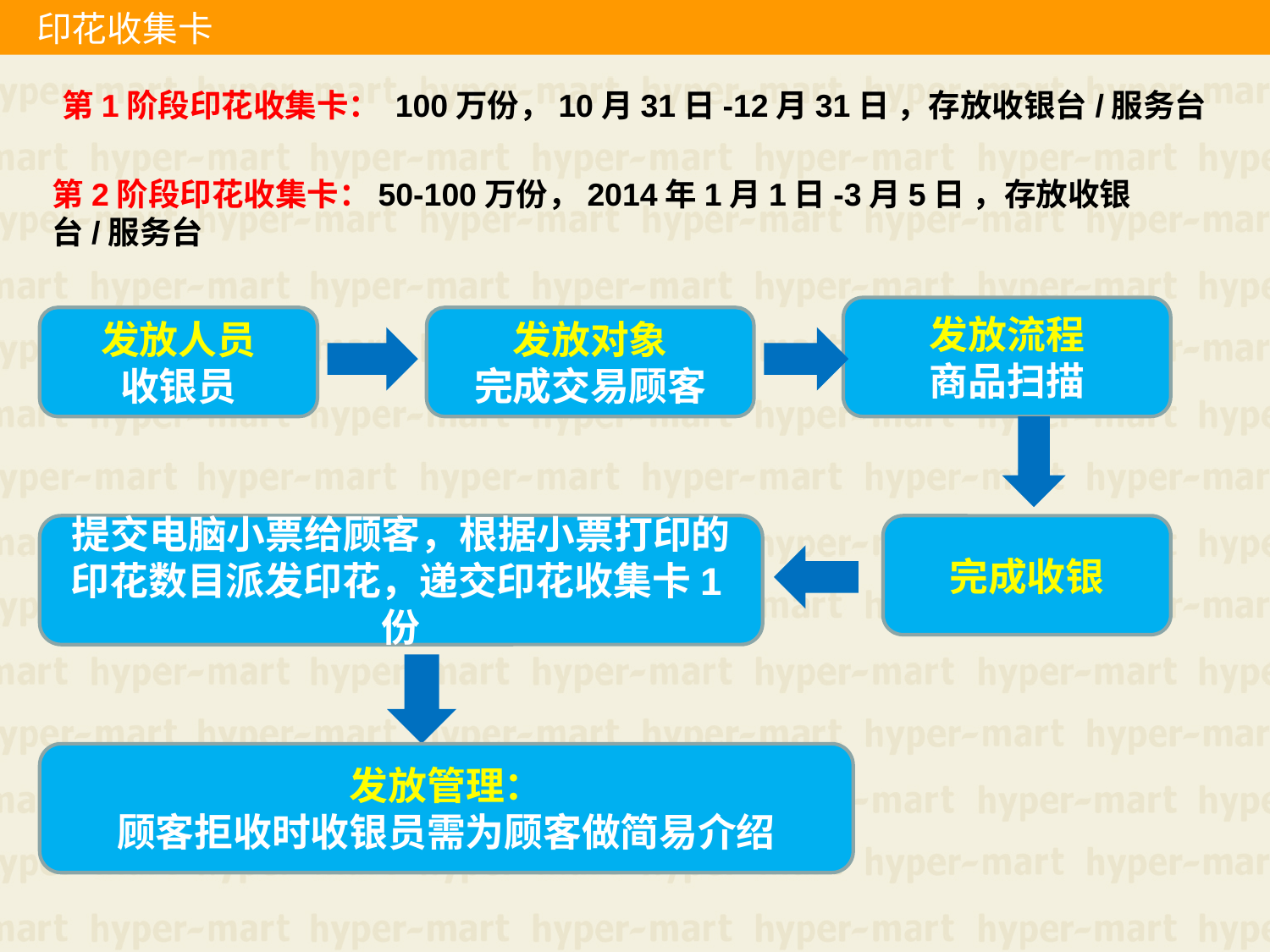

印花收集卡
第1阶段印花收集卡： 100万份，10月31日-12月31日 ，存放收银台/服务台
第2阶段印花收集卡：50-100万份，2014年1月1日-3月5日 ，存放收银台/服务台
发放流程
商品扫描
发放人员
收银员
发放对象
完成交易顾客

提交电脑小票给顾客，根据小票打印的印花数目派发印花，递交印花收集卡1份
完成收银

发放管理：
顾客拒收时收银员需为顾客做简易介绍